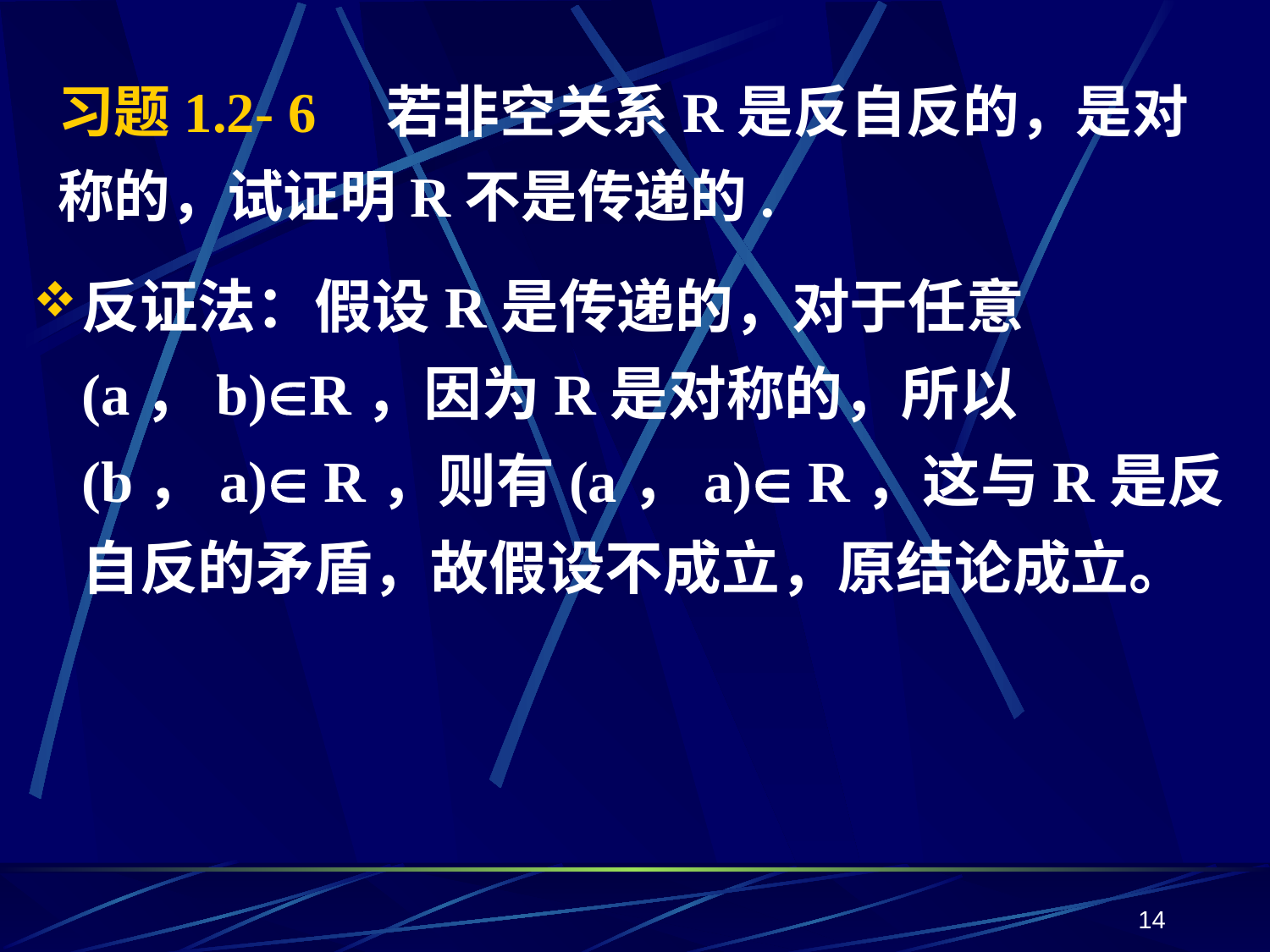

# 习题1.2- 6    若非空关系R是反自反的，是对称的，试证明R不是传递的.
反证法：假设R是传递的，对于任意(a，b)∈R，因为R是对称的，所以(b，a)∈ R，则有(a，a)∈ R，这与R是反自反的矛盾，故假设不成立，原结论成立。

14